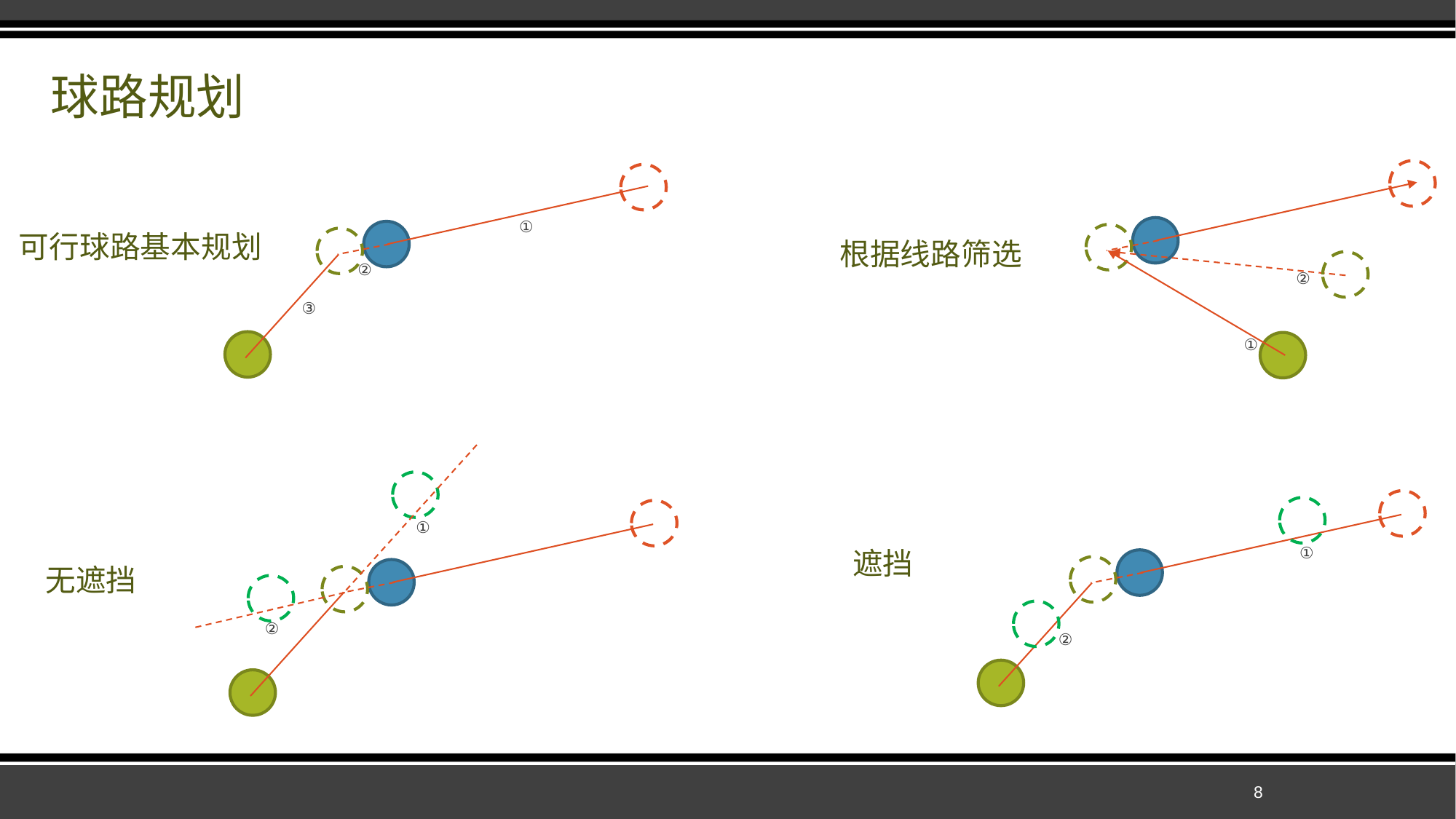

# 球路规划

②
①

①

②
③

可行球路基本规划
根据线路筛选

①

②

①

②

遮挡
无遮挡
8